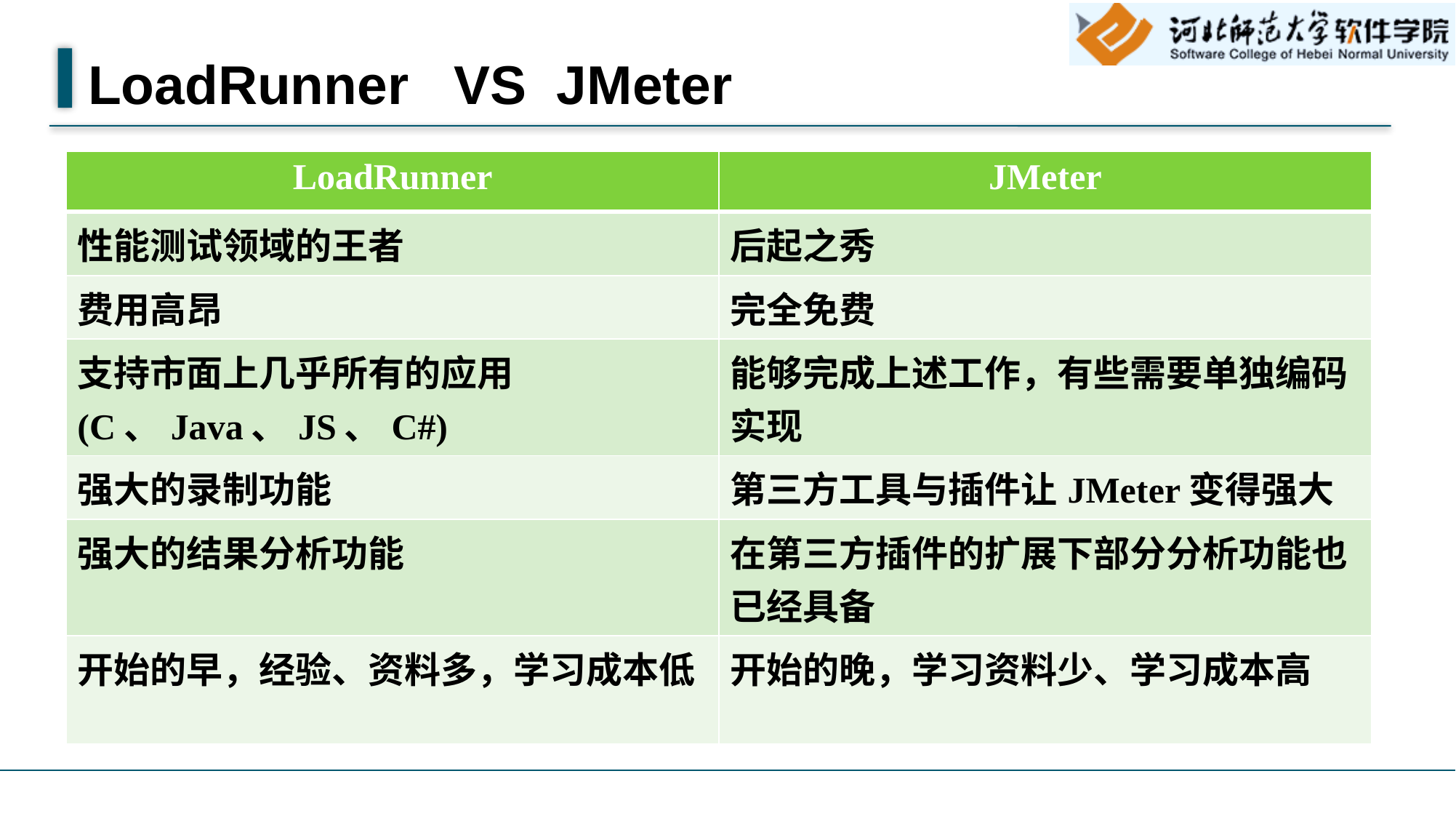

# LoadRunner   VS  JMeter

| LoadRunner | JMeter |
| --- | --- |
| 性能测试领域的王者 | 后起之秀 |
| 费用高昂 | 完全免费 |
| 支持市面上几乎所有的应用(C、Java、JS、C#) | 能够完成上述工作，有些需要单独编码实现 |
| 强大的录制功能 | 第三方工具与插件让JMeter变得强大 |
| 强大的结果分析功能 | 在第三方插件的扩展下部分分析功能也已经具备 |
| 开始的早，经验、资料多，学习成本低 | 开始的晚，学习资料少、学习成本高 |